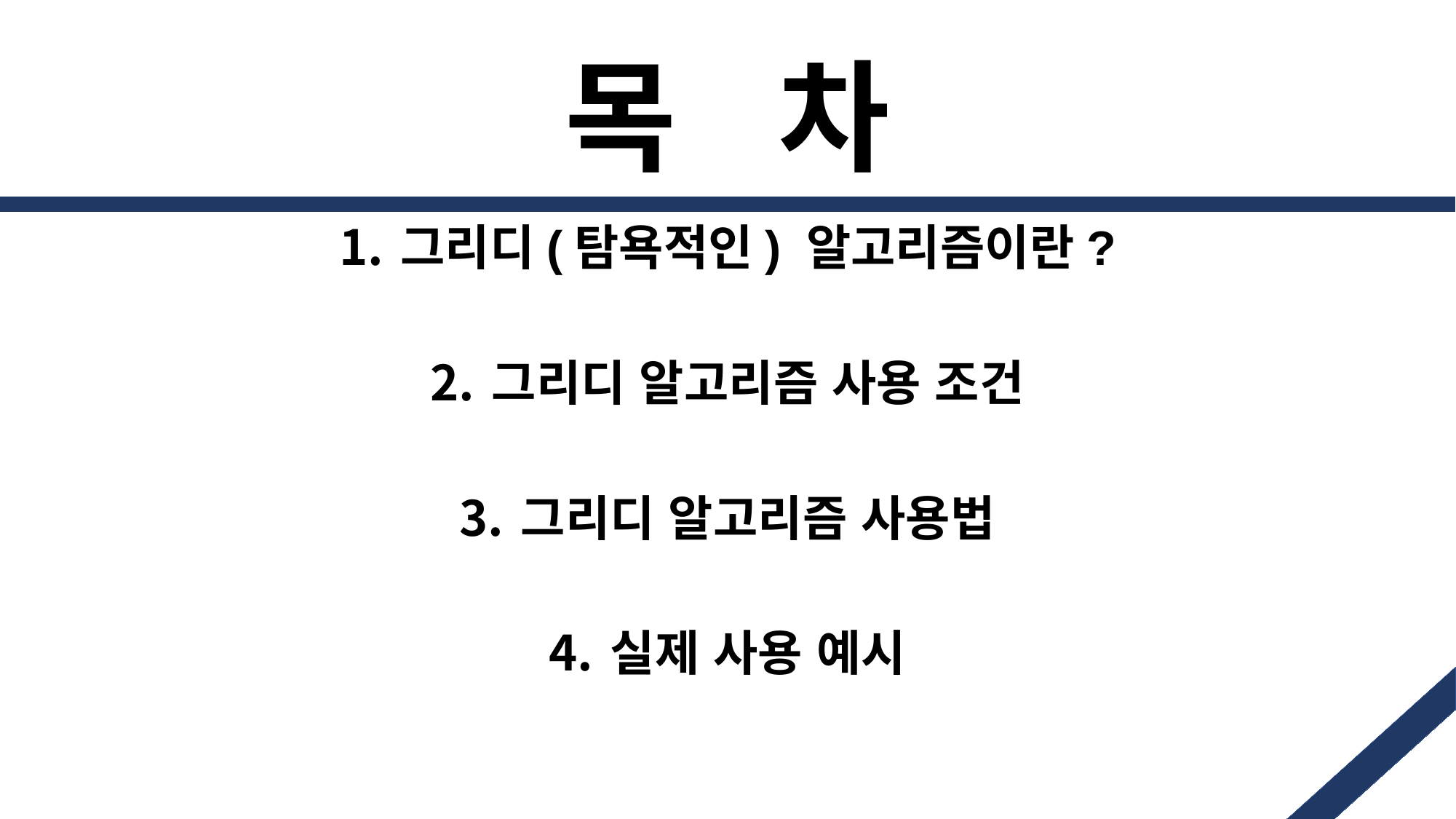

# 목   차
그리디(탐욕적인) 알고리즘이란?

그리디 알고리즘 사용 조건

그리디 알고리즘 사용법

실제 사용 예시